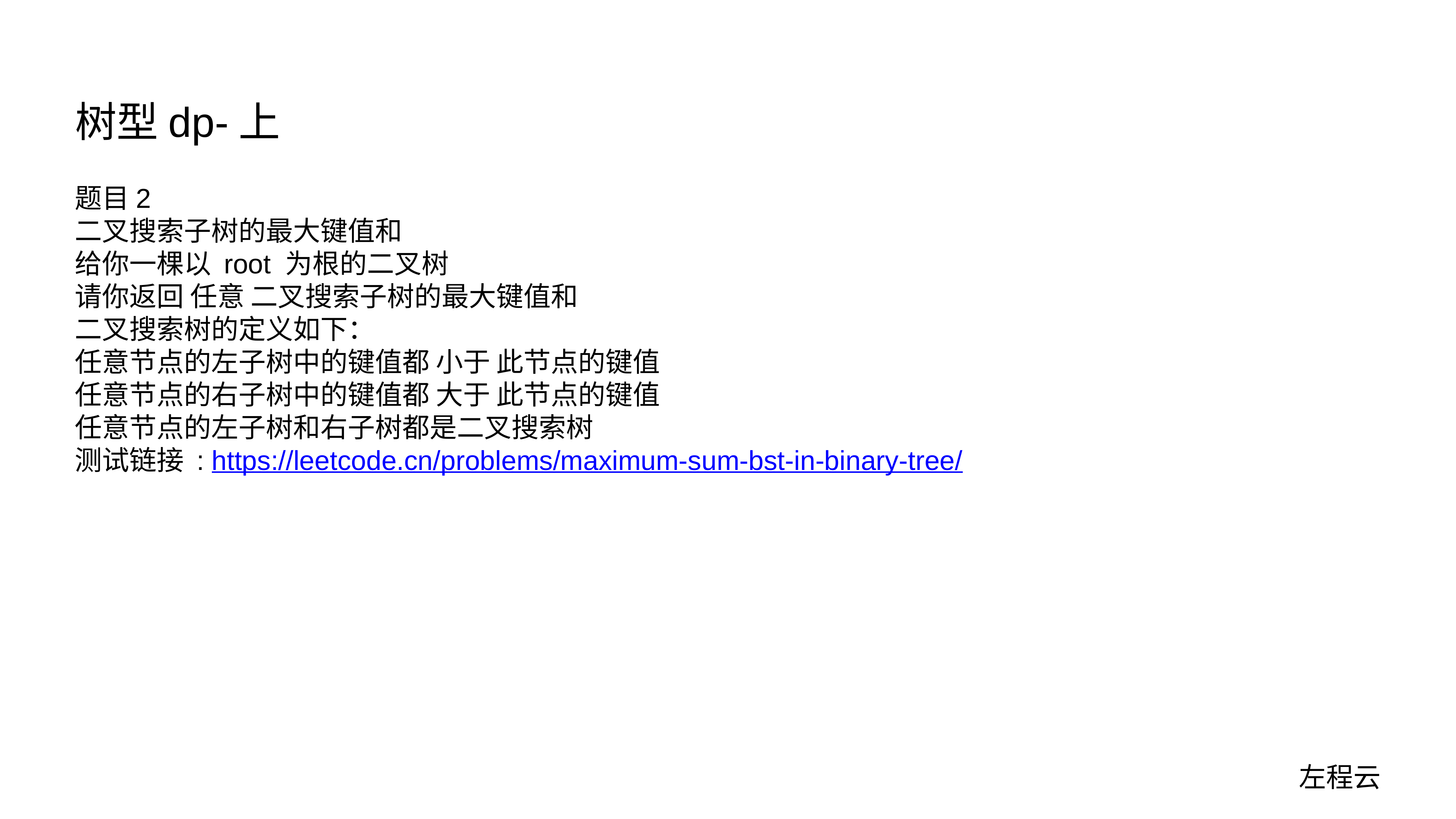

# 树型dp-上
题目2
二叉搜索子树的最大键值和
给你一棵以 root 为根的二叉树
请你返回 任意 二叉搜索子树的最大键值和
二叉搜索树的定义如下：
任意节点的左子树中的键值都 小于 此节点的键值
任意节点的右子树中的键值都 大于 此节点的键值
任意节点的左子树和右子树都是二叉搜索树
测试链接 : https://leetcode.cn/problems/maximum-sum-bst-in-binary-tree/
左程云